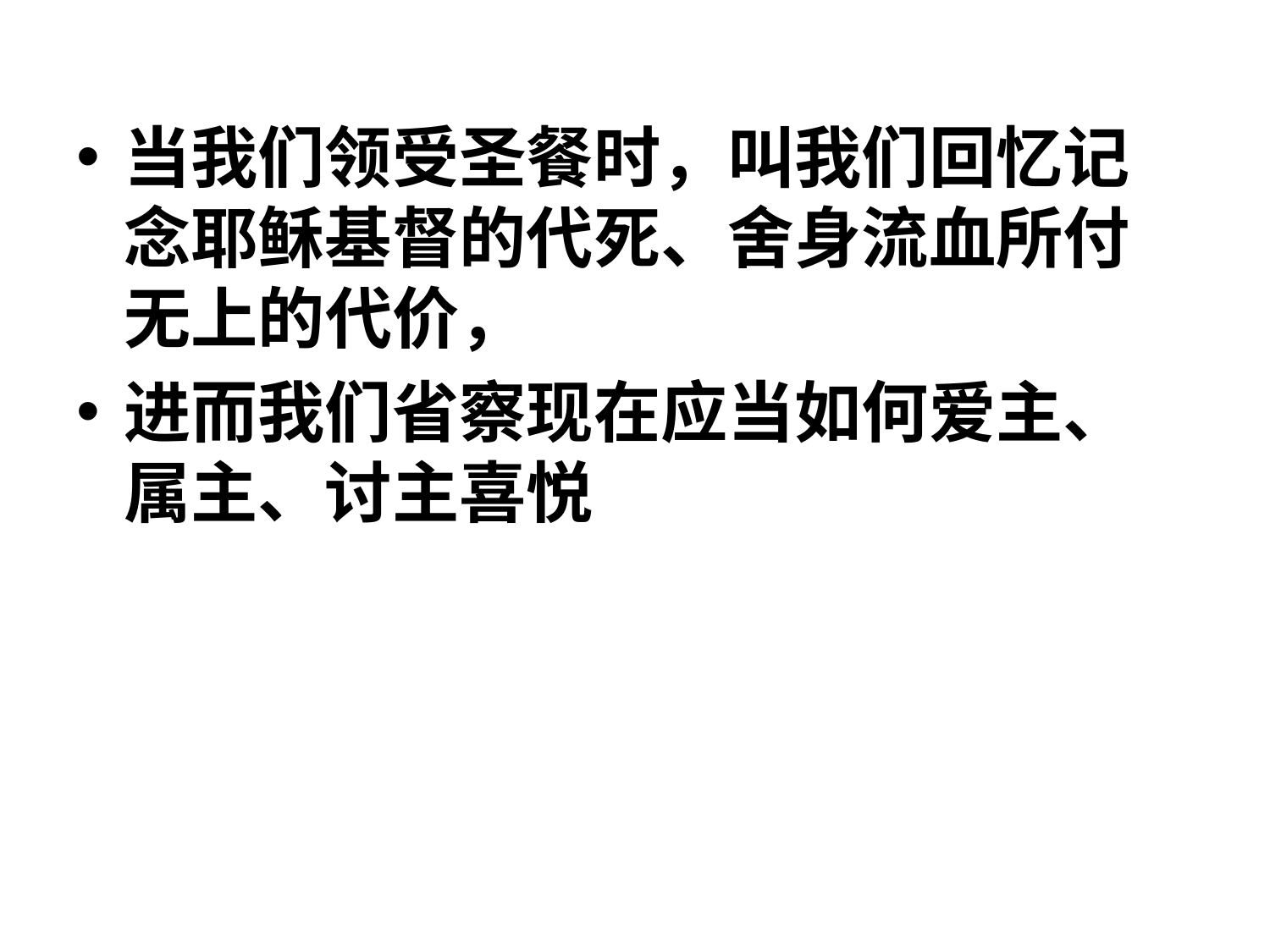

当我们领受圣餐时，叫我们回忆记念耶稣基督的代死、舍身流血所付无上的代价，
进而我们省察现在应当如何爱主、属主、讨主喜悦